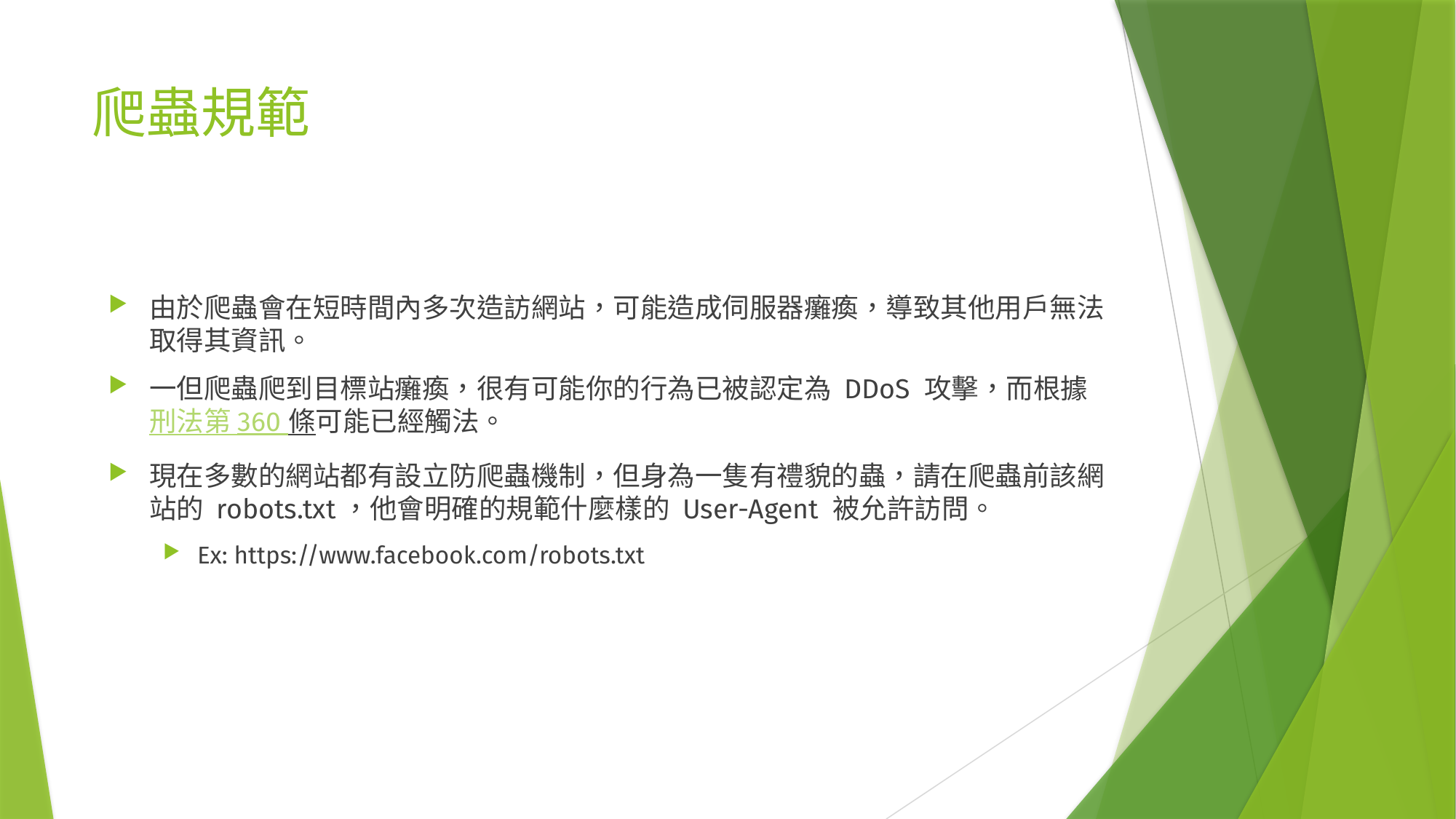

# 爬蟲規範
由於爬蟲會在短時間內多次造訪網站，可能造成伺服器癱瘓，導致其他用戶無法取得其資訊。
一但爬蟲爬到目標站癱瘓，很有可能你的行為已被認定為 DDoS 攻擊，而根據刑法第 360 條可能已經觸法。
現在多數的網站都有設立防爬蟲機制，但身為一隻有禮貌的蟲，請在爬蟲前該網站的 robots.txt，他會明確的規範什麼樣的 User-Agent 被允許訪問。
Ex: https://www.facebook.com/robots.txt